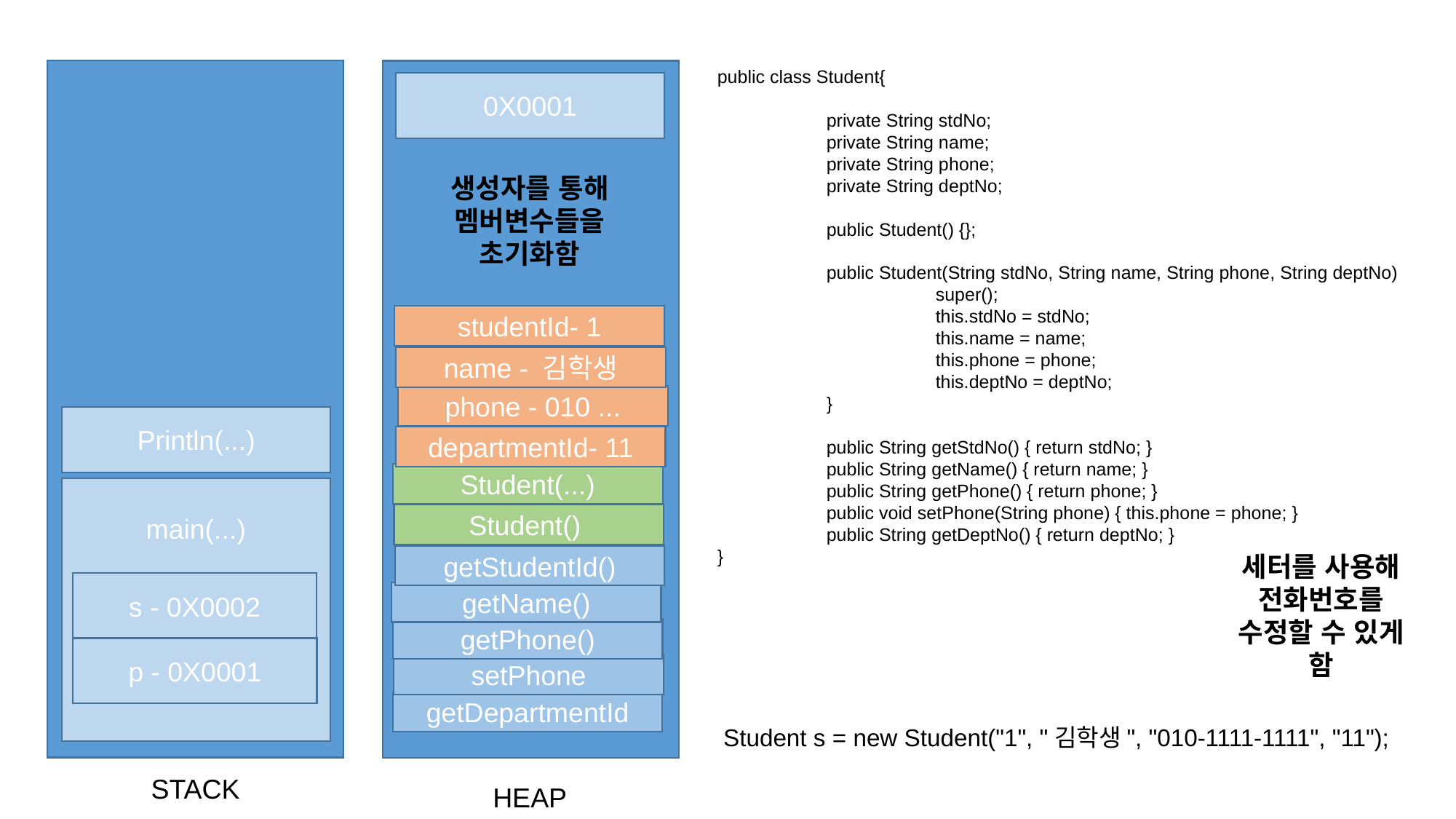

public class Student{

	private String stdNo;
	private String name;
	private String phone;
	private String deptNo;

	public Student() {};

	public Student(String stdNo, String name, String phone, String deptNo)
		super();
		this.stdNo = stdNo;
		this.name = name;
		this.phone = phone;
		this.deptNo = deptNo;
	}

	public String getStdNo() { return stdNo; }
	public String getName() { return name; }
	public String getPhone() { return phone; }
	public void setPhone(String phone) { this.phone = phone; }
	public String getDeptNo() { return deptNo; }
}

0X0001
생성자를 통해 멤버변수들을 초기화함
studentId- 1
name - 김학생
phone - 010 ...
Println(...)
departmentId- 11
Student(...)
main(...)

Student()
세터를 사용해 전화번호를 수정할 수 있게 함
getStudentId()
s - 0X0002
getName()
getPhone()
p - 0X0001
setPhone
getDepartmentId
Student s = new Student("1", "김학생", "010-1111-1111", "11");
STACK
HEAP